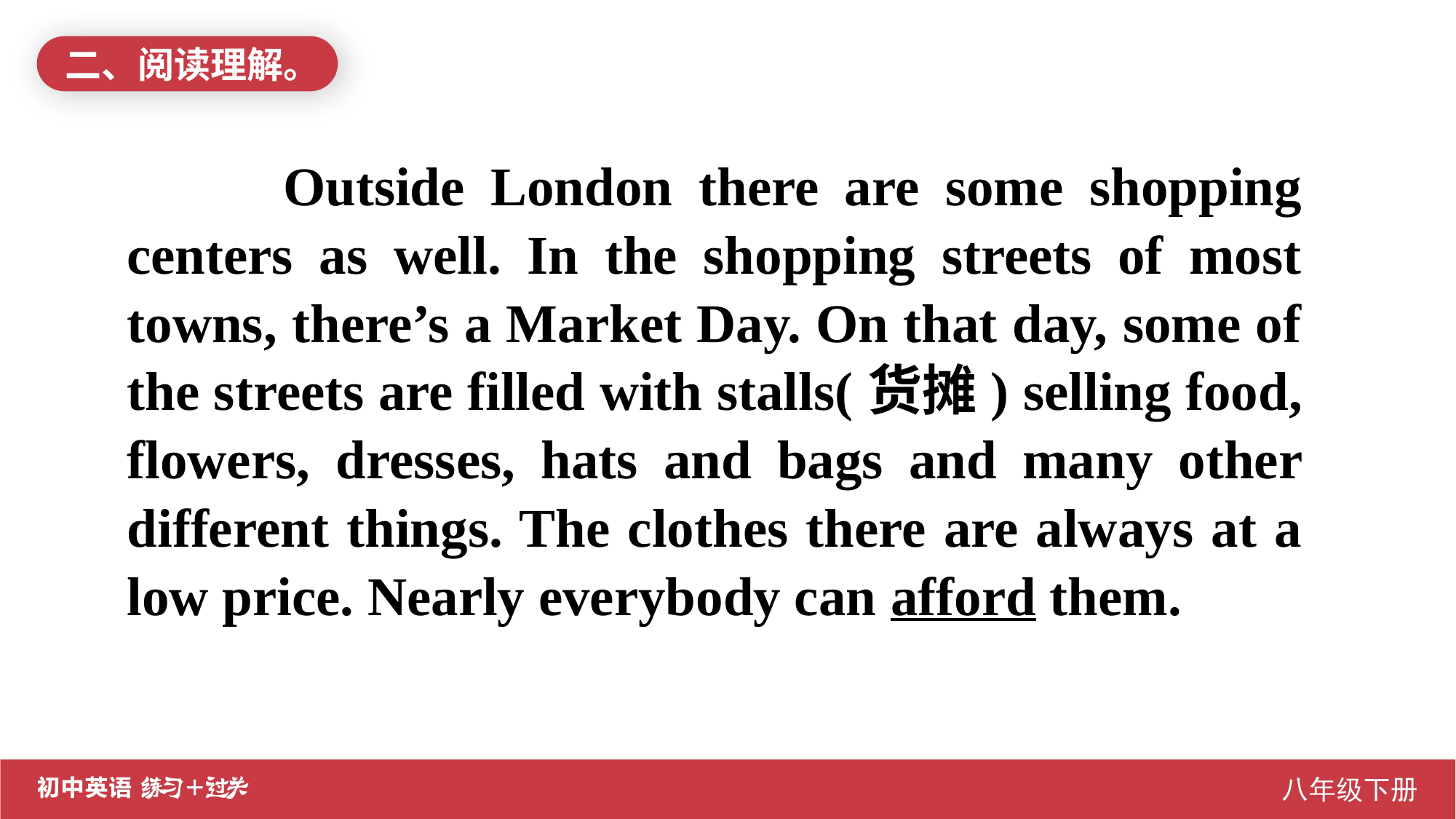

二、阅读理解。
      Outside London there are some shopping centers as well. In the shopping streets of most towns, there’s a Market Day. On that day, some of the streets are filled with stalls(货摊) selling food, flowers, dresses, hats and bags and many other different things. The clothes there are always at a low price. Nearly everybody can afford them.